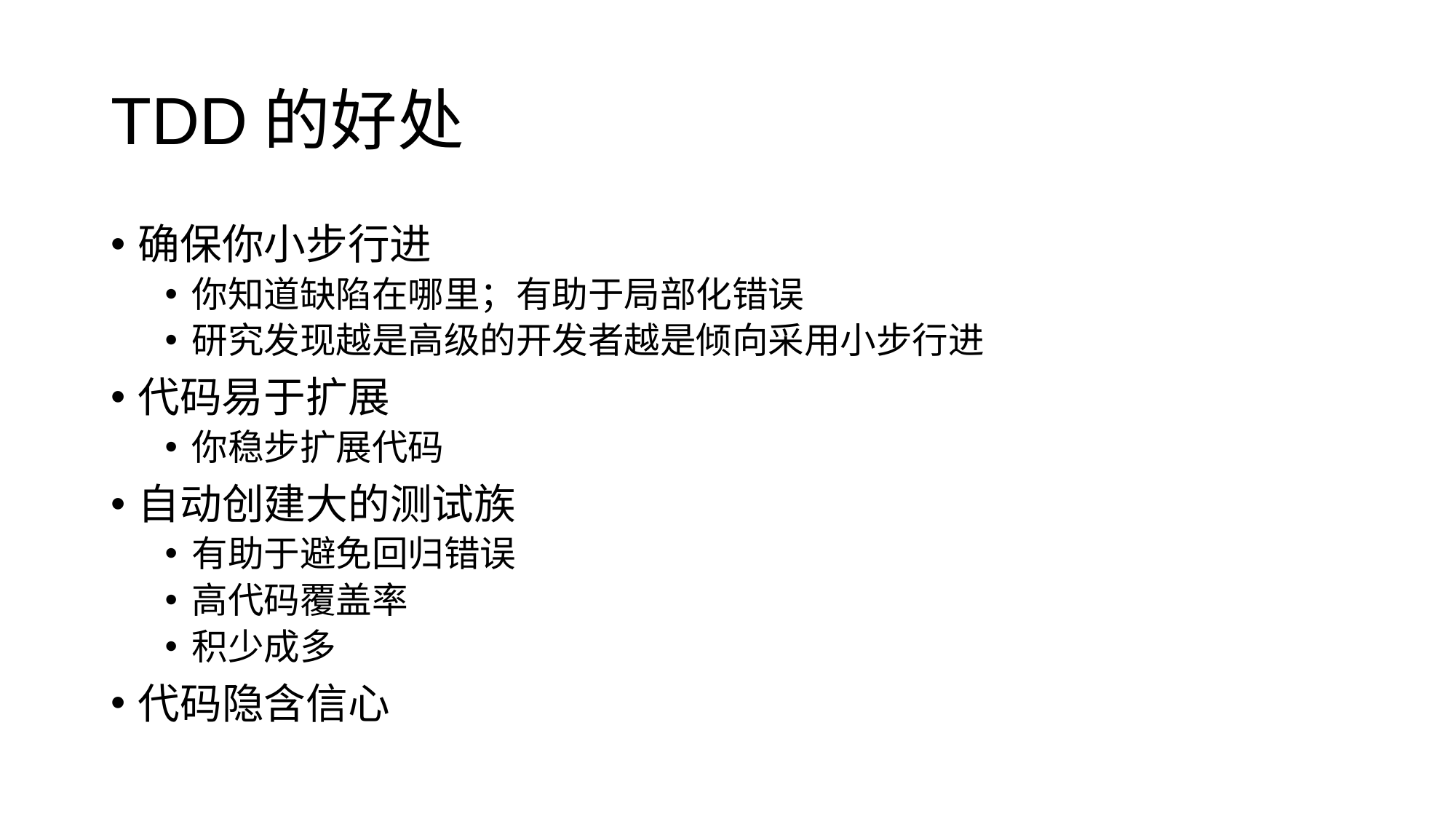

# TDD的好处
确保你小步行进
你知道缺陷在哪里；有助于局部化错误
研究发现越是高级的开发者越是倾向采用小步行进
代码易于扩展
你稳步扩展代码
自动创建大的测试族
有助于避免回归错误
高代码覆盖率
积少成多
代码隐含信心